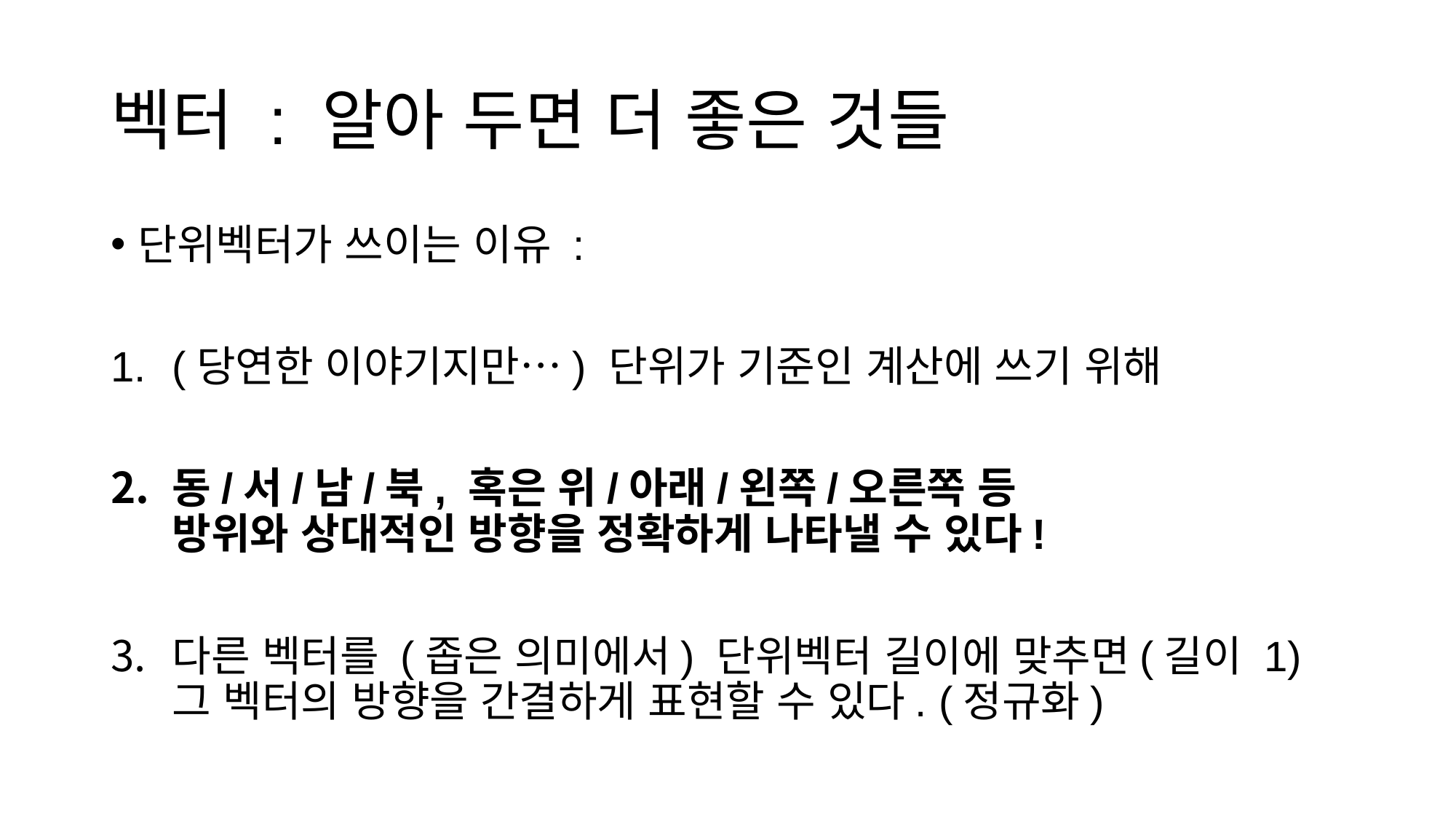

# 벡터 : 알아 두면 더 좋은 것들
단위벡터가 쓰이는 이유 :

(당연한 이야기지만…) 단위가 기준인 계산에 쓰기 위해

동/서/남/북, 혹은 위/아래/왼쪽/오른쪽 등
방위와 상대적인 방향을 정확하게 나타낼 수 있다!

다른 벡터를 (좁은 의미에서) 단위벡터 길이에 맞추면(길이 1)
그 벡터의 방향을 간결하게 표현할 수 있다. (정규화)